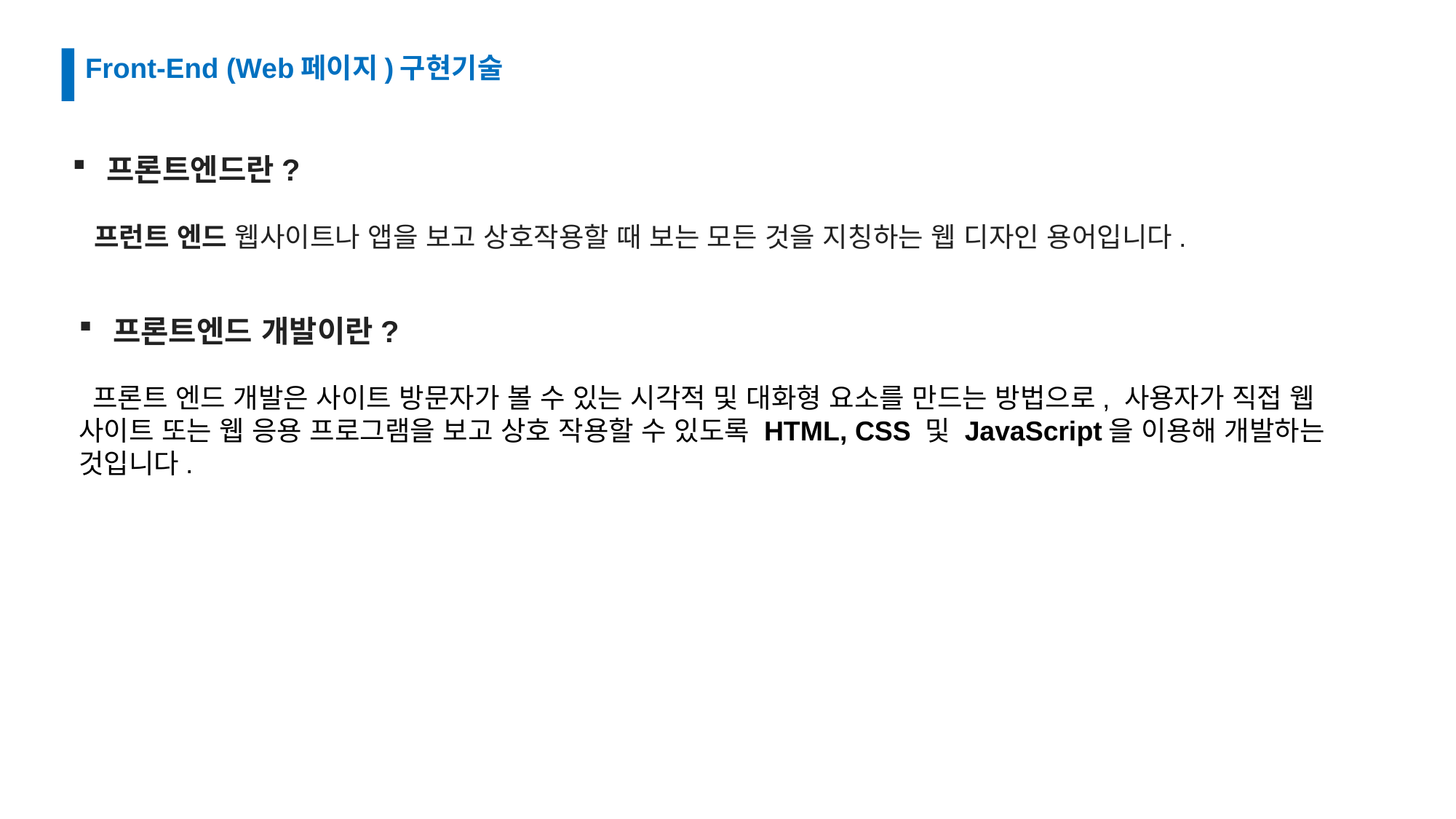

Front-End (Web페이지)구현기술
프론트엔드란?

  프런트 엔드 웹사이트나 앱을 보고 상호작용할 때 보는 모든 것을 지칭하는 웹 디자인 용어입니다.
프론트엔드 개발이란?

 프론트 엔드 개발은 사이트 방문자가 볼 수 있는 시각적 및 대화형 요소를 만드는 방법으로, 사용자가 직접 웹 사이트 또는 웹 응용 프로그램을 보고 상호 작용할 수 있도록 HTML, CSS 및 JavaScript을 이용해 개발하는 것입니다.